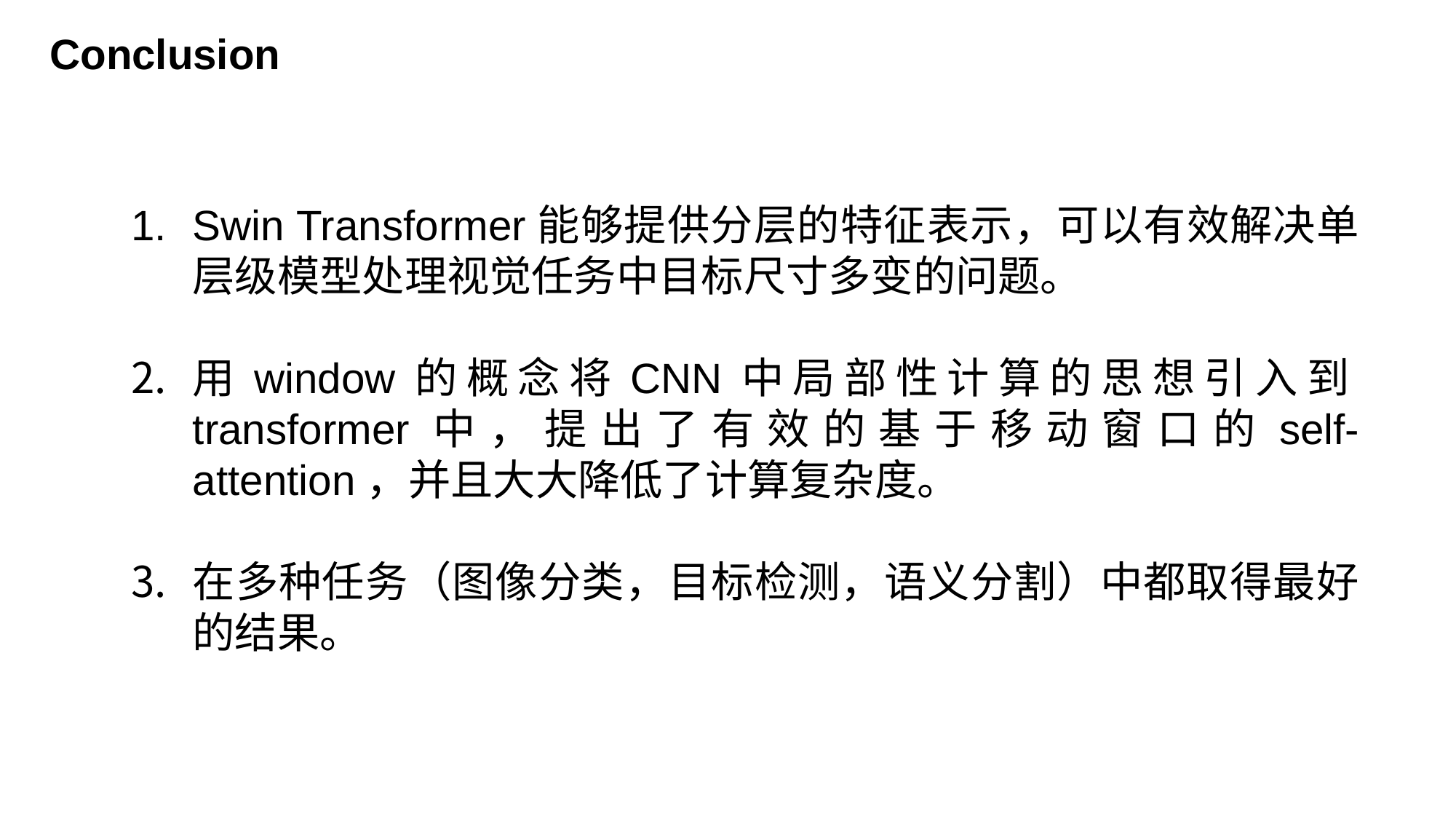

Conclusion
Swin Transformer能够提供分层的特征表示，可以有效解决单层级模型处理视觉任务中目标尺寸多变的问题。

用window的概念将CNN中局部性计算的思想引入到transformer中，提出了有效的基于移动窗口的self-attention，并且大大降低了计算复杂度。

在多种任务（图像分类，目标检测，语义分割）中都取得最好的结果。